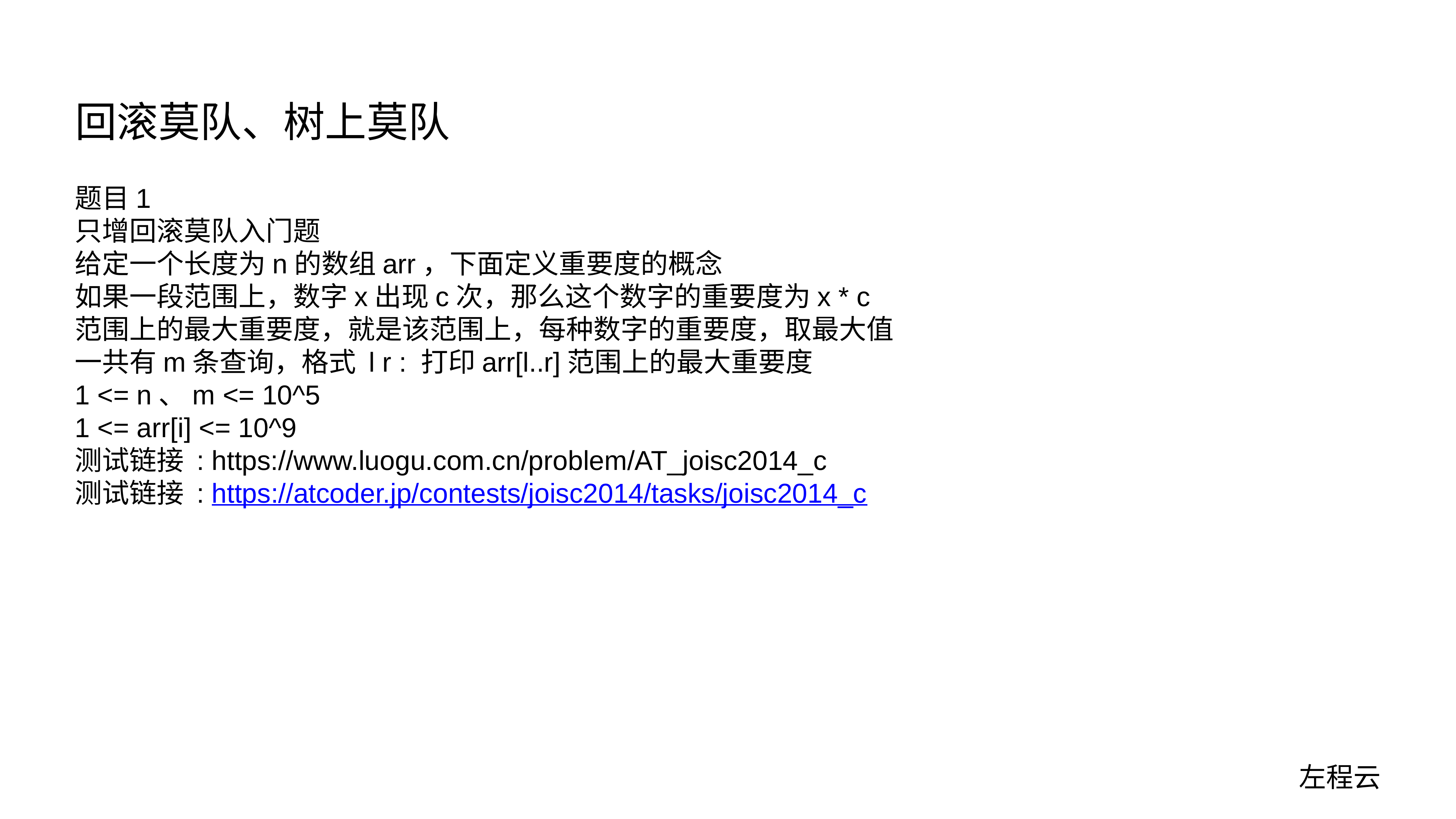

# 回滚莫队、树上莫队
题目1
只增回滚莫队入门题
给定一个长度为n的数组arr，下面定义重要度的概念
如果一段范围上，数字x出现c次，那么这个数字的重要度为x * c
范围上的最大重要度，就是该范围上，每种数字的重要度，取最大值
一共有m条查询，格式 l r : 打印arr[l..r]范围上的最大重要度
1 <= n、m <= 10^5
1 <= arr[i] <= 10^9
测试链接 : https://www.luogu.com.cn/problem/AT_joisc2014_c
测试链接 : https://atcoder.jp/contests/joisc2014/tasks/joisc2014_c

左程云